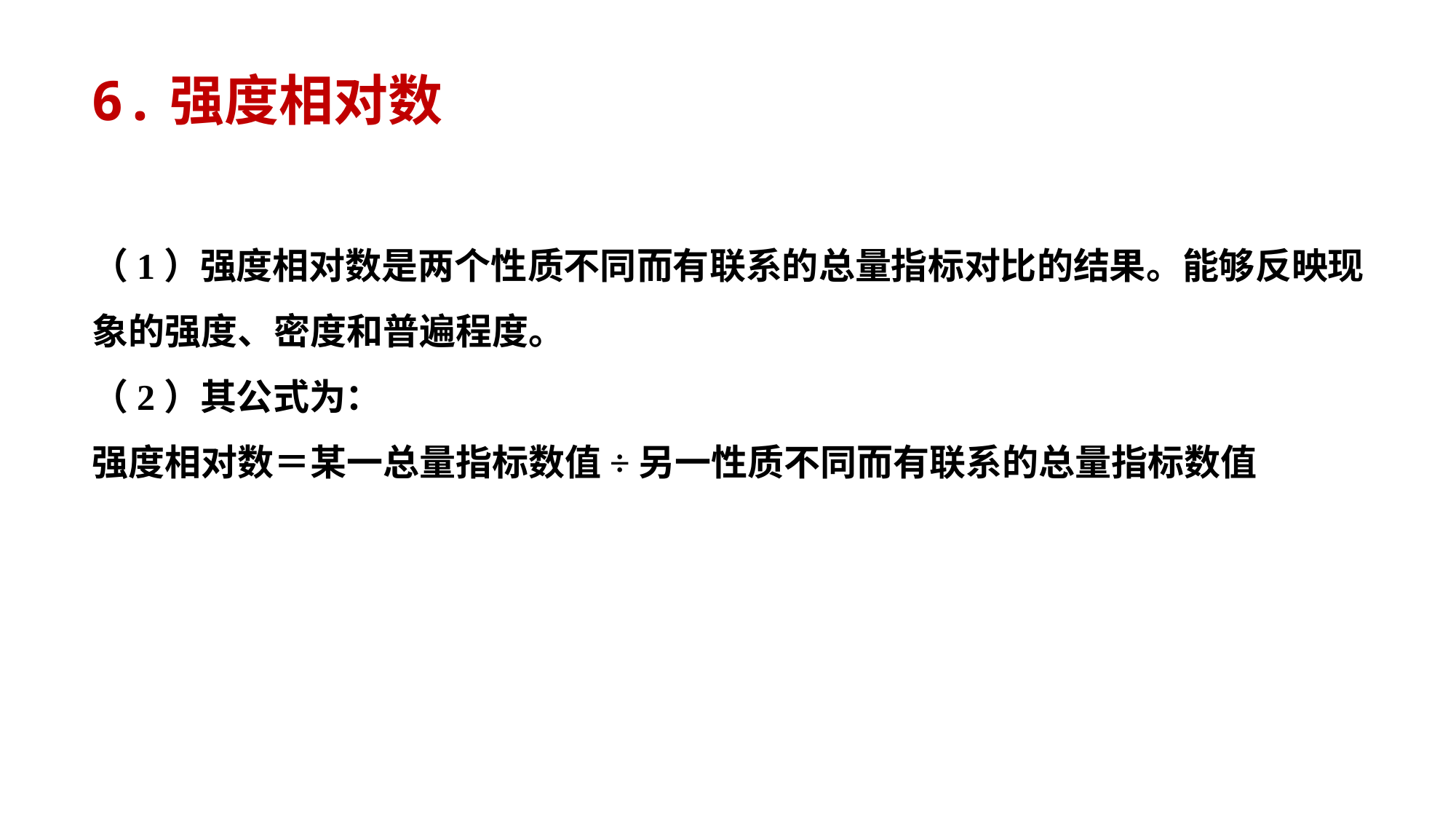

6.强度相对数
# （1）强度相对数是两个性质不同而有联系的总量指标对比的结果。能够反映现象的强度、密度和普遍程度。 （2）其公式为： 强度相对数＝某一总量指标数值÷另一性质不同而有联系的总量指标数值